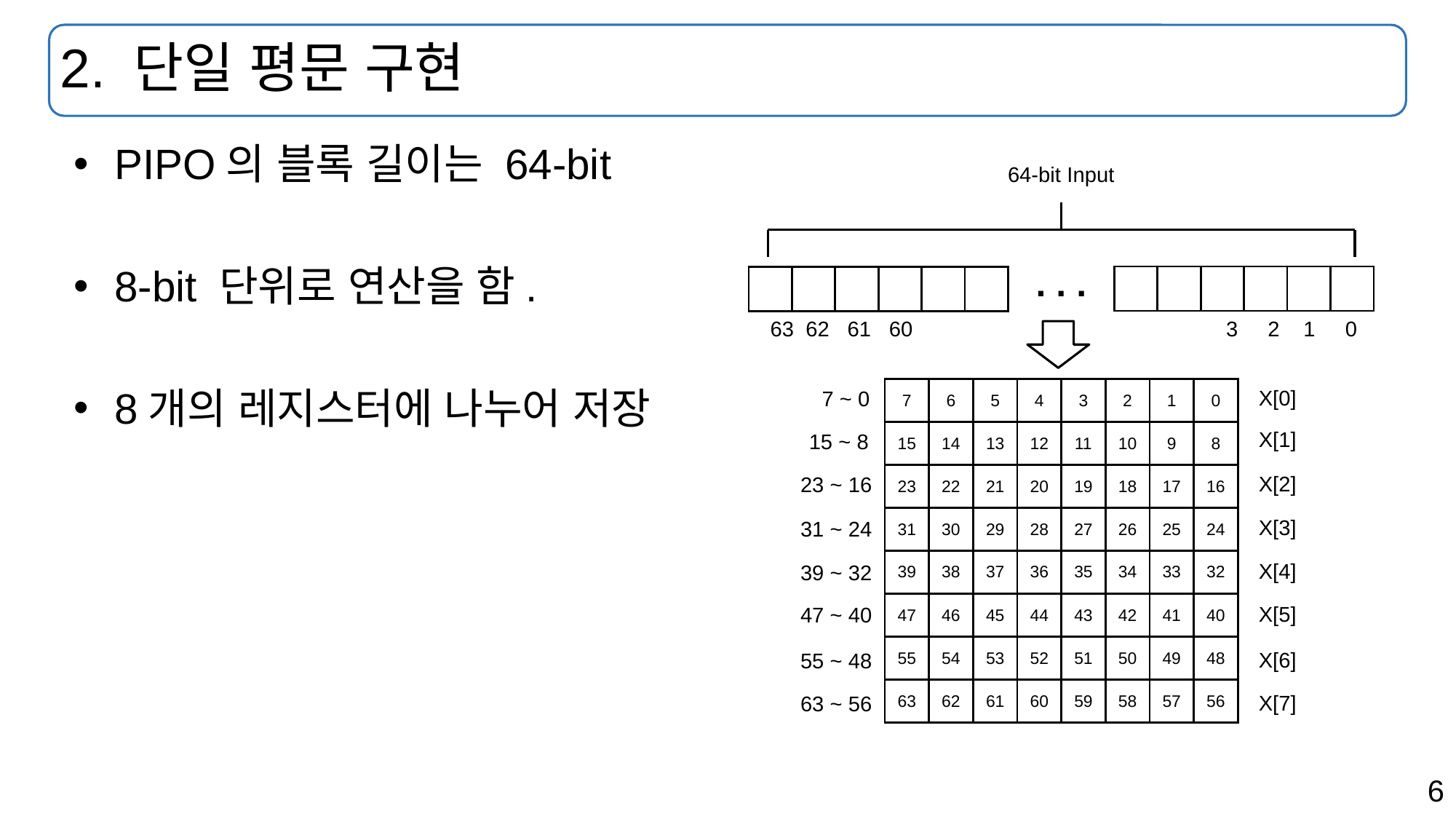

# 2. 단일 평문 구현
PIPO의 블록 길이는 64-bit

8-bit 단위로 연산을 함.

8개의 레지스터에 나누어 저장

64-bit Input
. . .
|  |  |  |  |  |  |
| --- | --- | --- | --- | --- | --- |
|  |  |  |  |  |  |
| --- | --- | --- | --- | --- | --- |
63  62   61   60
 3     2    1     0

| 7 | 6 | 5 | 4 | 3 | 2 | 1 | 0 |
| --- | --- | --- | --- | --- | --- | --- | --- |
| 15 | 14 | 13 | 12 | 11 | 10 | 9 | 8 |
| 23 | 22 | 21 | 20 | 19 | 18 | 17 | 16 |
| 31 | 30 | 29 | 28 | 27 | 26 | 25 | 24 |
| 39 | 38 | 37 | 36 | 35 | 34 | 33 | 32 |
| 47 | 46 | 45 | 44 | 43 | 42 | 41 | 40 |
| 55 | 54 | 53 | 52 | 51 | 50 | 49 | 48 |
| 63 | 62 | 61 | 60 | 59 | 58 | 57 | 56 |
X[0]
7 ~ 0
X[1]
15 ~ 8
X[2]
23 ~ 16
X[3]
31 ~ 24
X[4]
39 ~ 32
X[5]
47 ~ 40
X[6]
55 ~ 48
X[7]
63 ~ 56